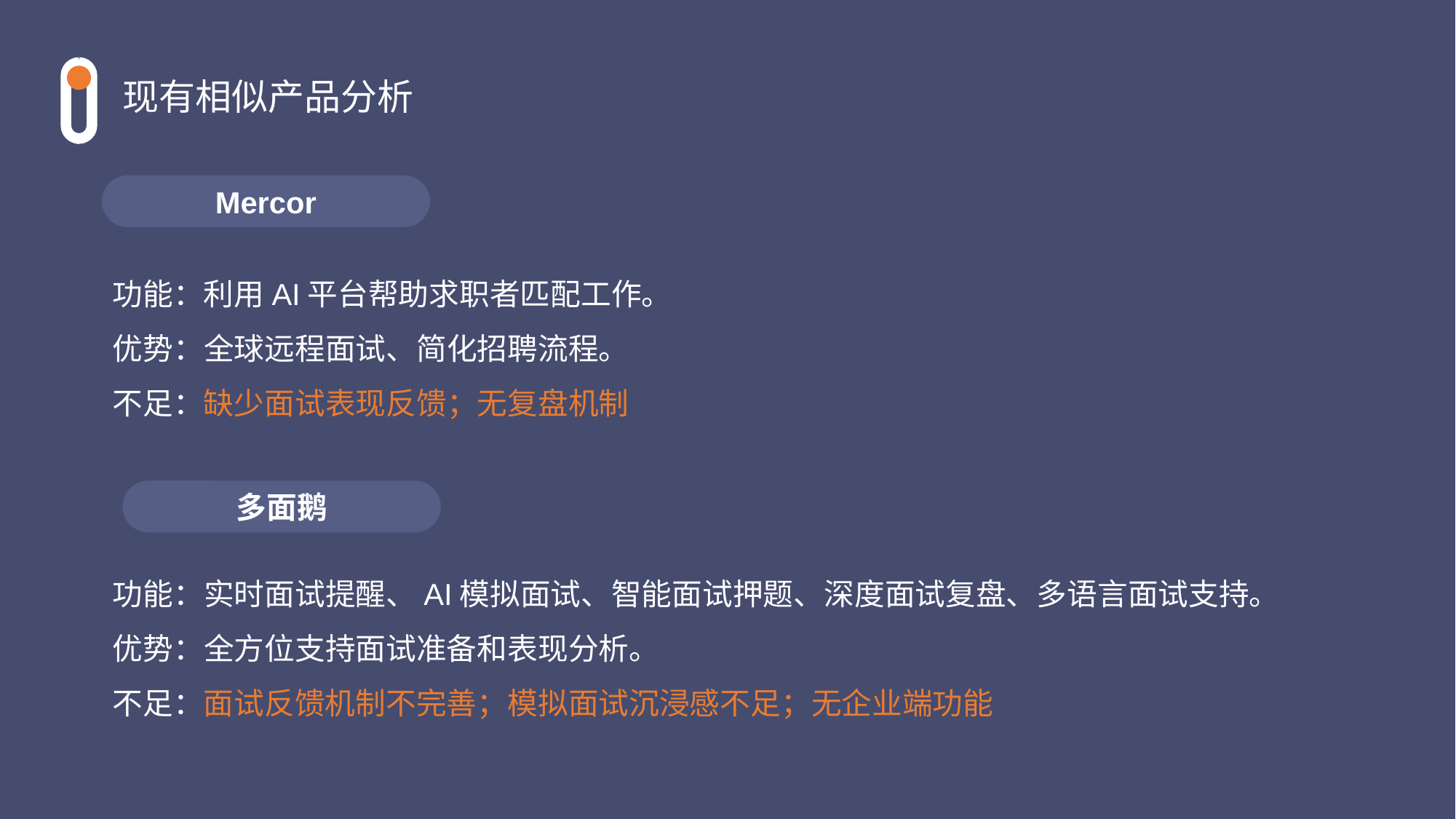

现有相似产品分析

Mercor
功能：利用AI平台帮助求职者匹配工作。
优势：全球远程面试、简化招聘流程。
不足：缺少面试表现反馈；无复盘机制
多面鹅
功能：实时面试提醒、AI模拟面试、智能面试押题、深度面试复盘、多语言面试支持。
优势：全方位支持面试准备和表现分析。
不足：面试反馈机制不完善；模拟面试沉浸感不足；无企业端功能